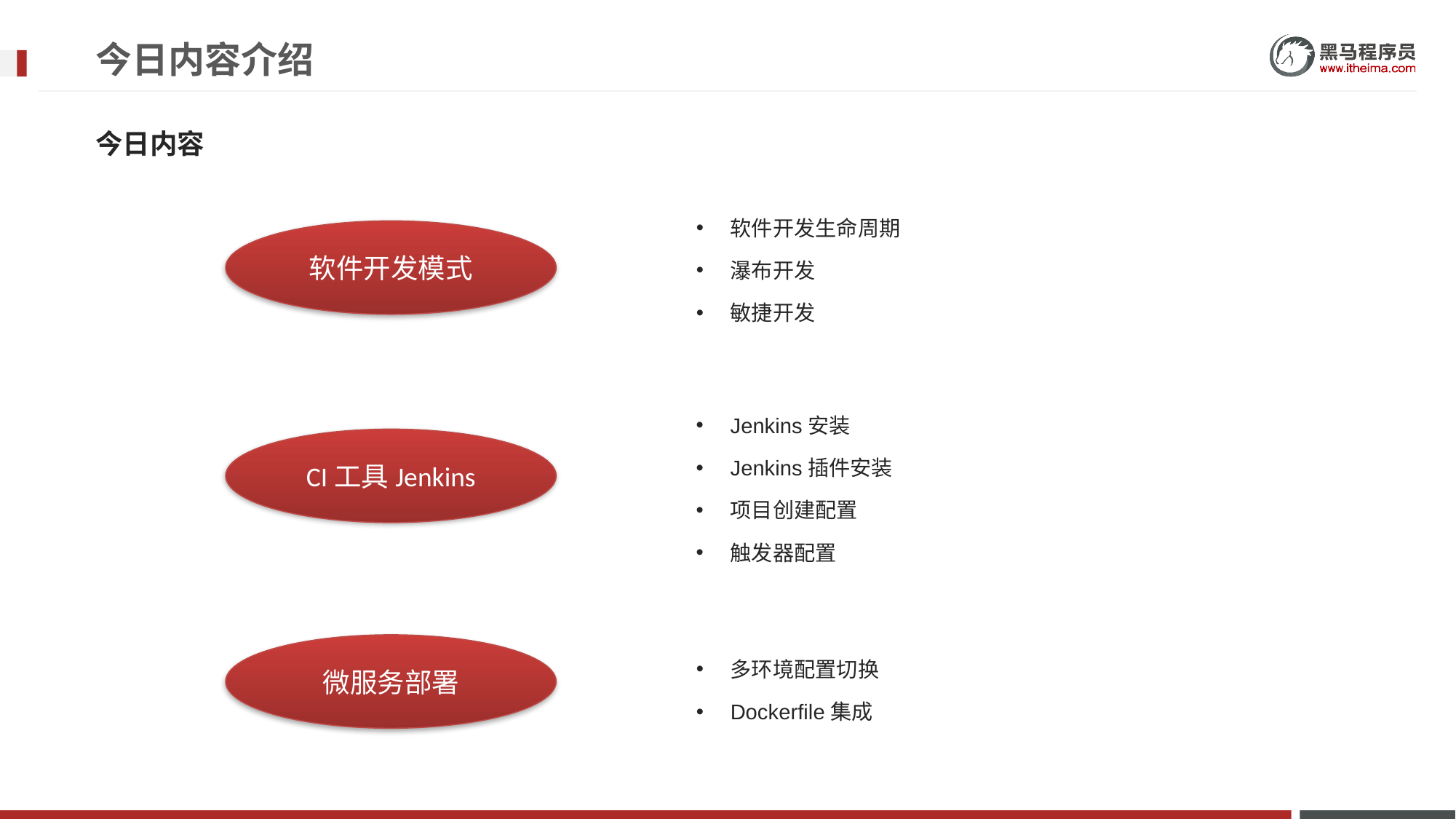

# 今日内容介绍
今日内容
软件开发生命周期
瀑布开发
敏捷开发
软件开发模式
Jenkins安装
Jenkins插件安装
项目创建配置
触发器配置
CI工具Jenkins
微服务部署
多环境配置切换
Dockerfile集成